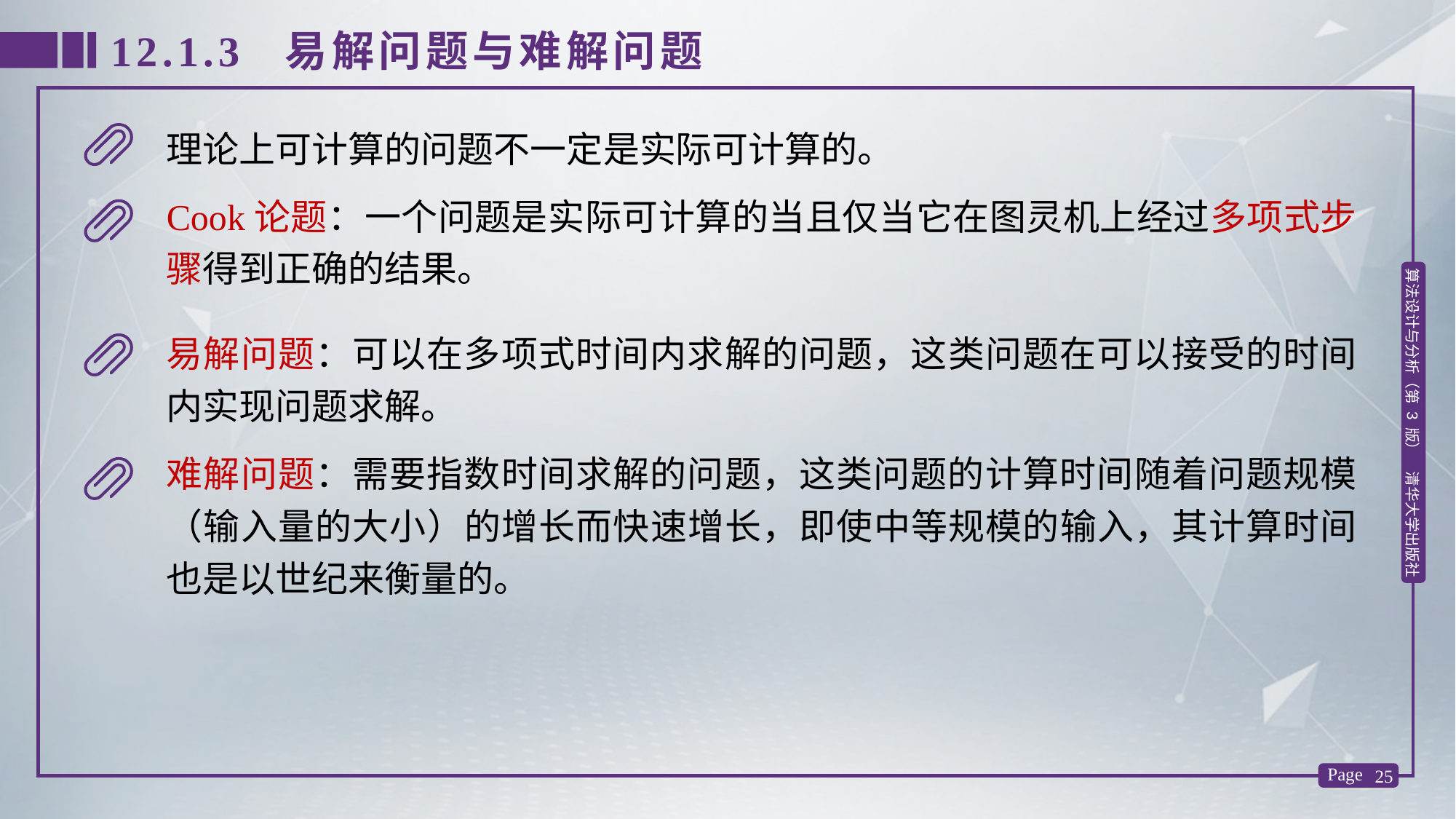

12.1.3  易解问题与难解问题
理论上可计算的问题不一定是实际可计算的。
Cook论题：一个问题是实际可计算的当且仅当它在图灵机上经过多项式步骤得到正确的结果。

易解问题：可以在多项式时间内求解的问题，这类问题在可以接受的时间内实现问题求解。
难解问题：需要指数时间求解的问题，这类问题的计算时间随着问题规模（输入量的大小）的增长而快速增长，即使中等规模的输入，其计算时间也是以世纪来衡量的。